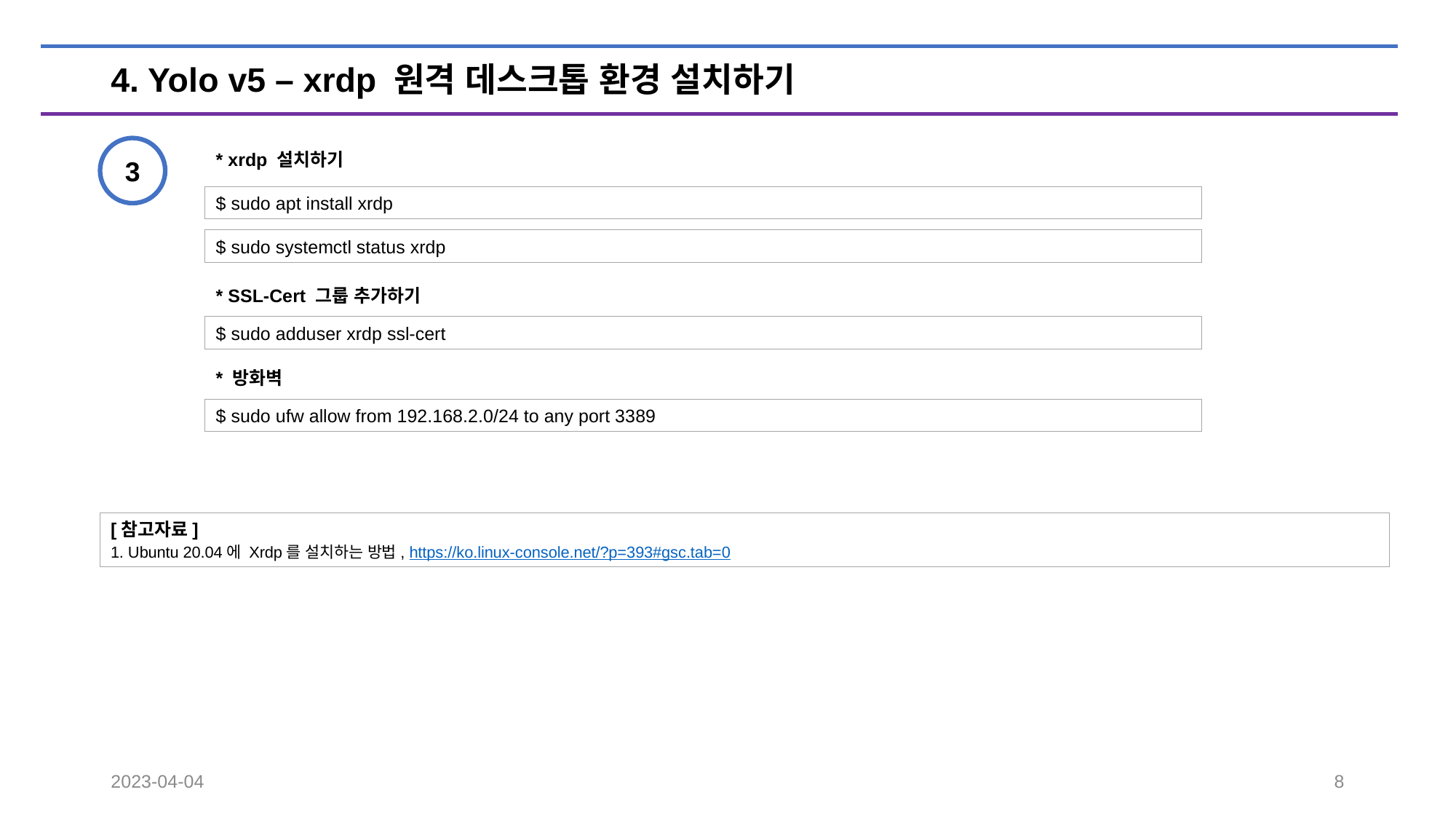

# 4. Yolo v5 – xrdp 원격 데스크톱 환경 설치하기
3
* xrdp 설치하기
$ sudo apt install xrdp
$ sudo systemctl status xrdp
* SSL-Cert 그룹 추가하기
$ sudo adduser xrdp ssl-cert
* 방화벽
$ sudo ufw allow from 192.168.2.0/24 to any port 3389
[참고자료]
1. Ubuntu 20.04에 Xrdp를 설치하는 방법, https://ko.linux-console.net/?p=393#gsc.tab=0
2023-04-04
8